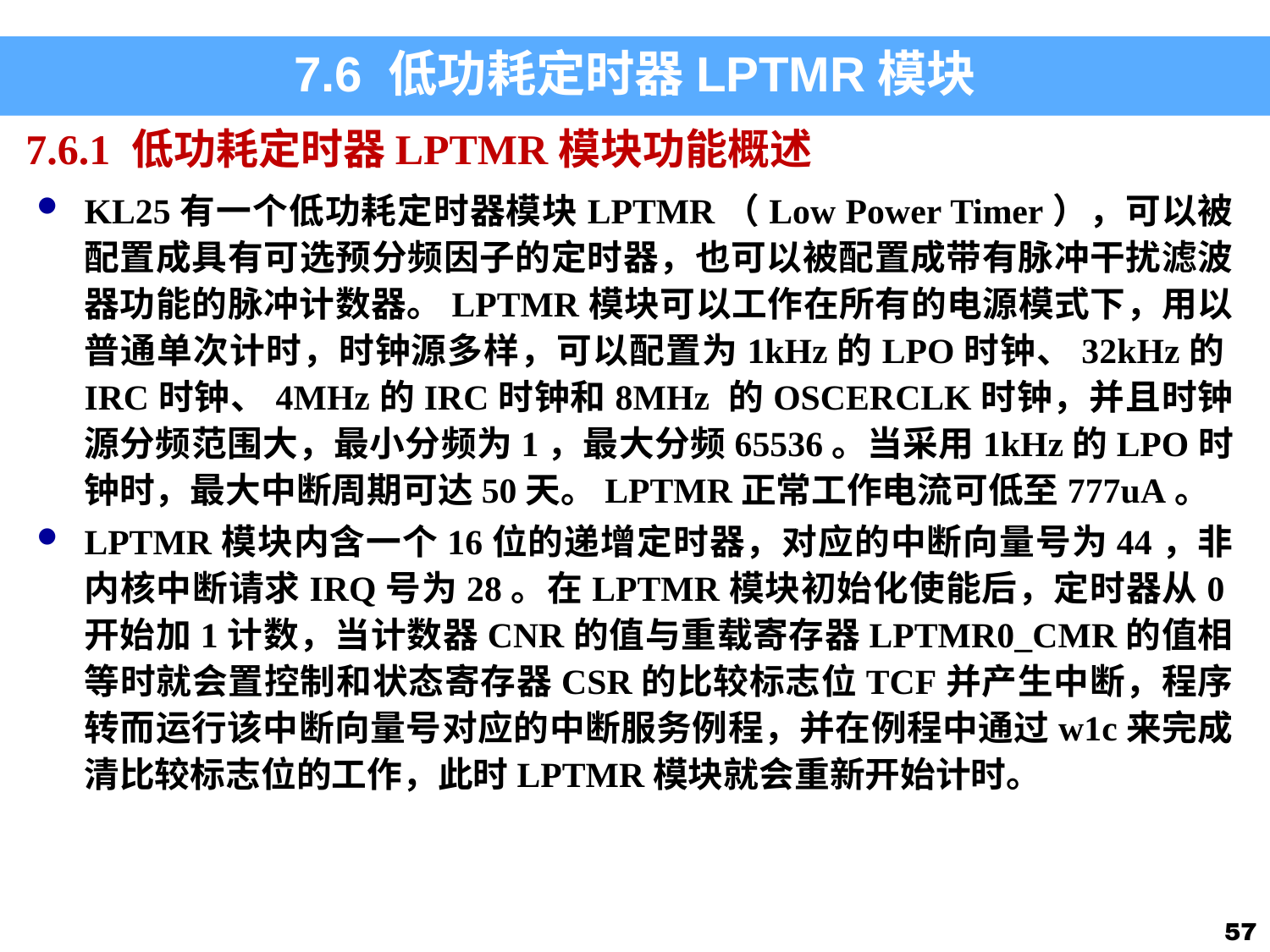

7.6 低功耗定时器LPTMR模块
7.6.1 低功耗定时器LPTMR模块功能概述
KL25有一个低功耗定时器模块LPTMR（Low Power Timer），可以被配置成具有可选预分频因子的定时器，也可以被配置成带有脉冲干扰滤波器功能的脉冲计数器。LPTMR模块可以工作在所有的电源模式下，用以普通单次计时，时钟源多样，可以配置为1kHz的LPO时钟、32kHz的IRC时钟、4MHz的IRC时钟和8MHz 的OSCERCLK时钟，并且时钟源分频范围大，最小分频为1，最大分频65536。当采用1kHz的LPO时钟时，最大中断周期可达50天。LPTMR正常工作电流可低至777uA。
LPTMR模块内含一个16位的递增定时器，对应的中断向量号为44，非内核中断请求IRQ号为28。在LPTMR模块初始化使能后，定时器从0开始加1计数，当计数器CNR的值与重载寄存器LPTMR0_CMR的值相等时就会置控制和状态寄存器CSR的比较标志位TCF并产生中断，程序转而运行该中断向量号对应的中断服务例程，并在例程中通过w1c来完成清比较标志位的工作，此时LPTMR模块就会重新开始计时。
57